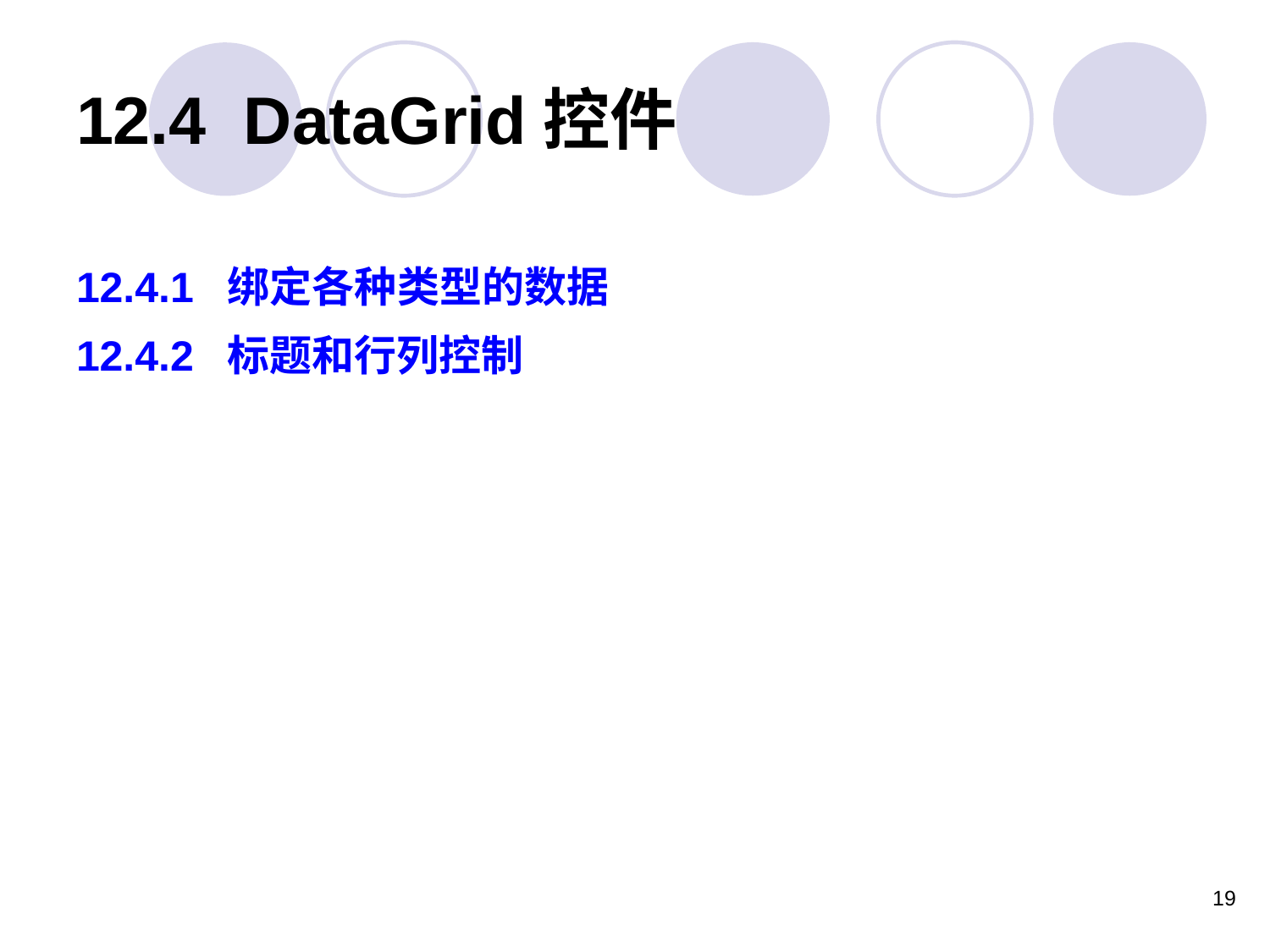

# 12.4  DataGrid控件
12.4.1  绑定各种类型的数据
12.4.2  标题和行列控制
19